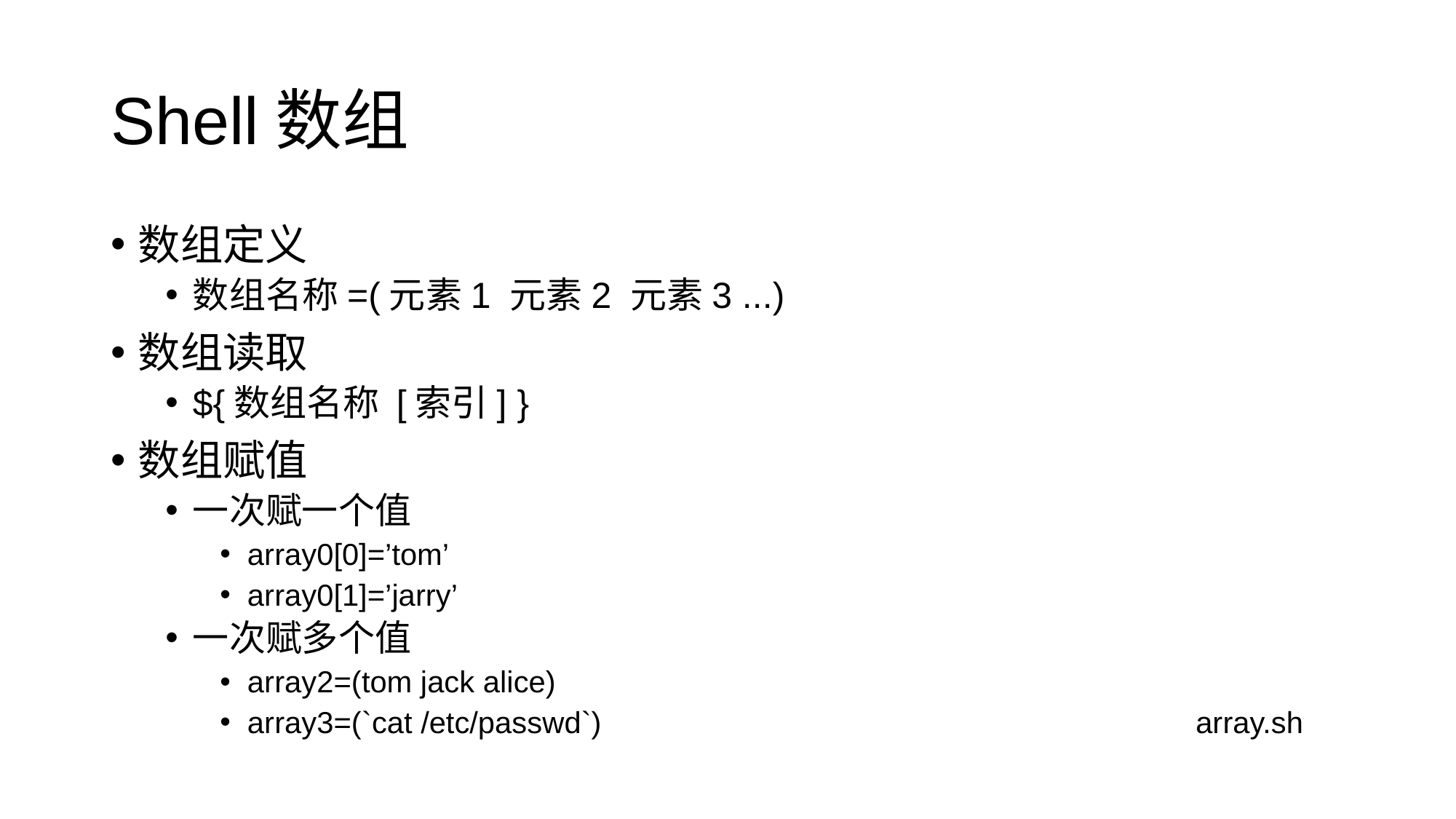

# Shell数组
数组定义
数组名称=(元素1 元素2 元素3 ...)
数组读取
${数组名称 [索引] }
数组赋值
一次赋一个值
array0[0]=’tom’
array0[1]=’jarry’
一次赋多个值
array2=(tom jack alice)
array3=(`cat /etc/passwd`)                                                                       array.sh